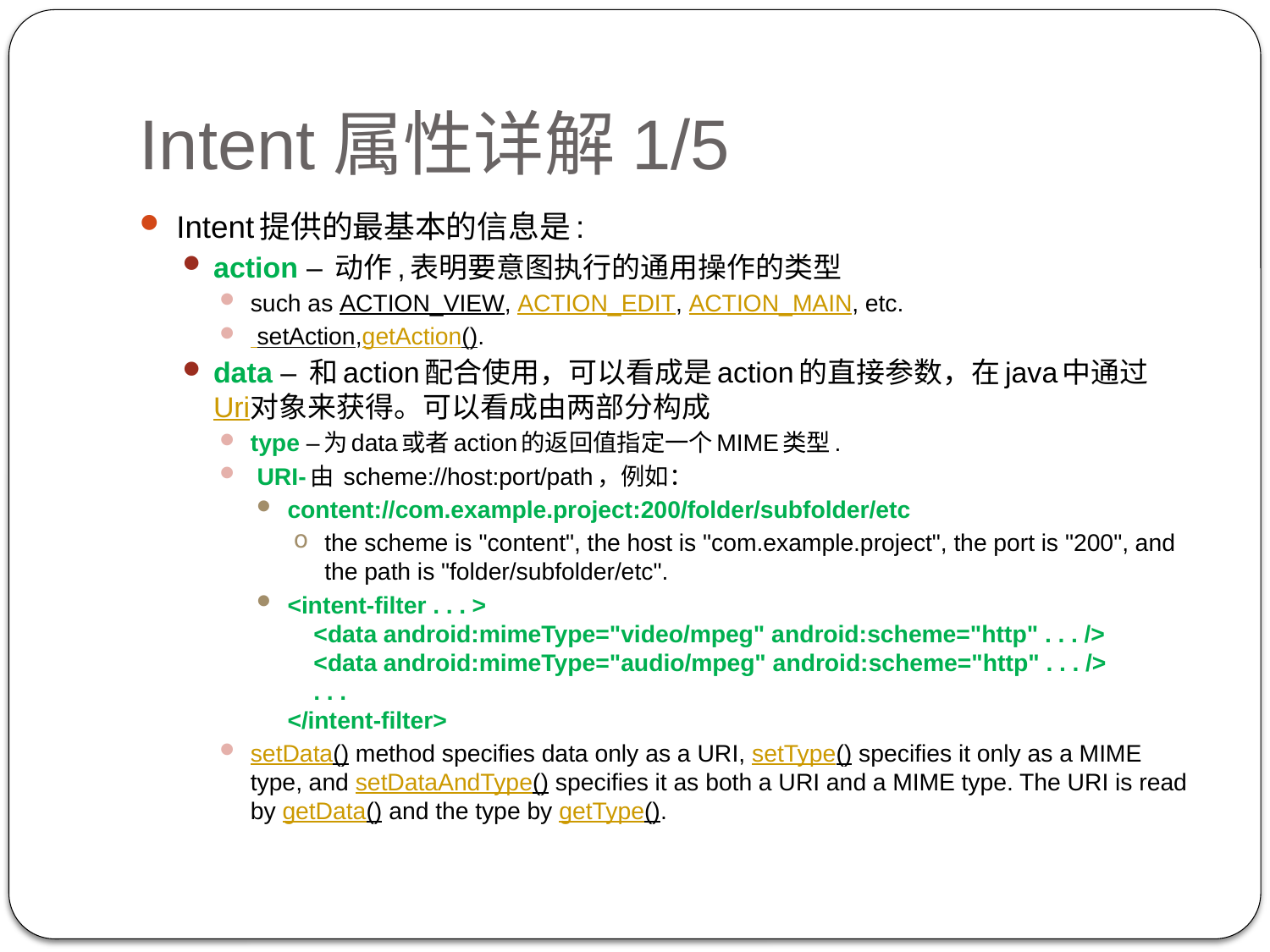

# Intent属性详解1/5
Intent提供的最基本的信息是:
action – 动作,表明要意图执行的通用操作的类型
such as ACTION_VIEW, ACTION_EDIT, ACTION_MAIN, etc.
 setAction,getAction().
data – 和action配合使用，可以看成是action的直接参数，在java中通过 Uri对象来获得。可以看成由两部分构成
type –为data或者action的返回值指定一个MIME类型.
 URI-由 scheme://host:port/path，例如：
content://com.example.project:200/folder/subfolder/etc
the scheme is "content", the host is "com.example.project", the port is "200", and the path is "folder/subfolder/etc".
<intent-filter . . . >
    <data android:mimeType="video/mpeg" android:scheme="http" . . . />
    <data android:mimeType="audio/mpeg" android:scheme="http" . . . />
    . . .
</intent-filter>
setData() method specifies data only as a URI, setType() specifies it only as a MIME type, and setDataAndType() specifies it as both a URI and a MIME type. The URI is read by getData() and the type by getType().